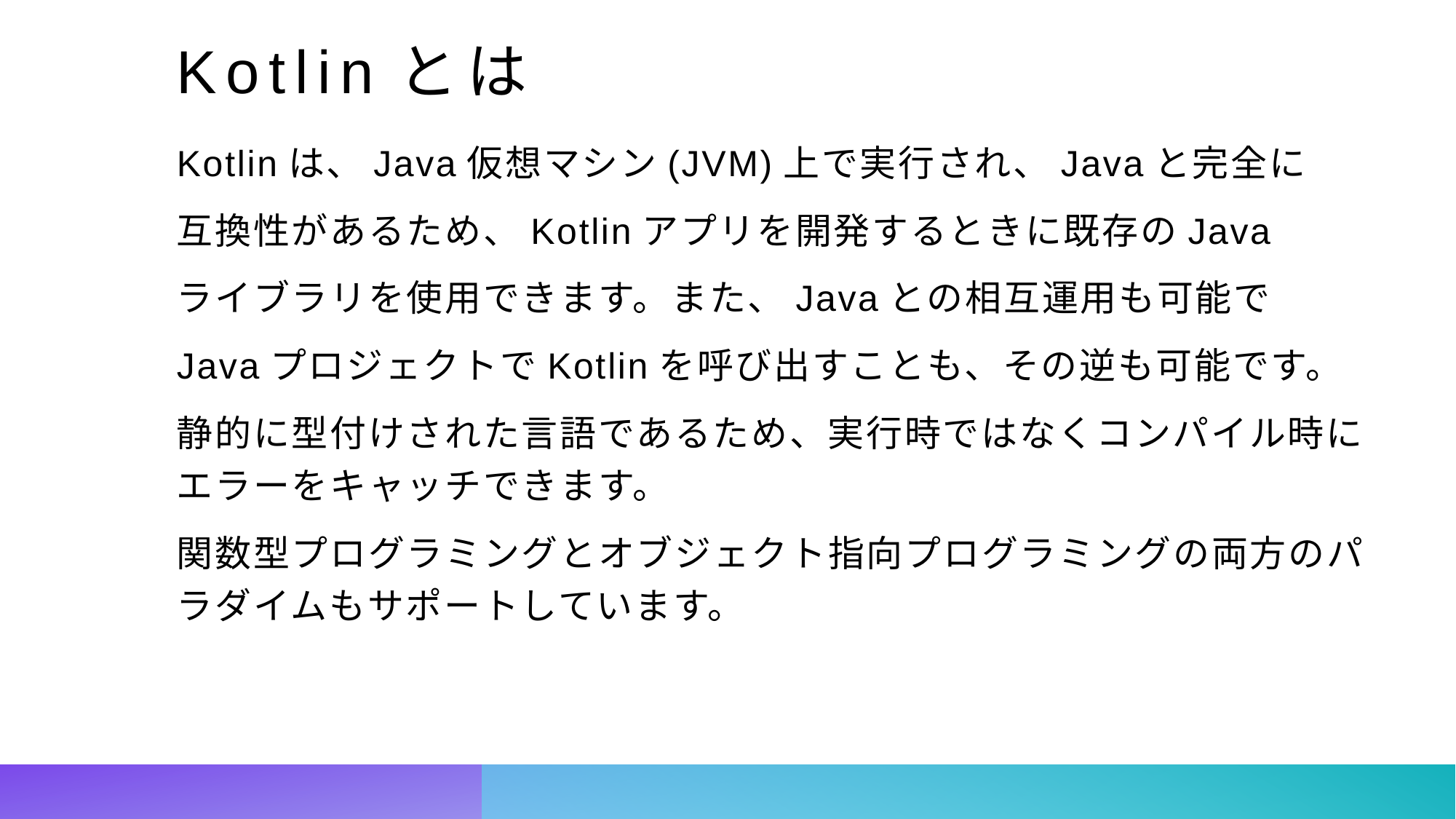

# Kotlinとは
Kotlinは、Java仮想マシン(JVM)上で実行され、Javaと完全に
互換性があるため、Kotlinアプリを開発するときに既存のJava
ライブラリを使用できます。また、Javaとの相互運用も可能で
JavaプロジェクトでKotlinを呼び出すことも、その逆も可能です。
静的に型付けされた言語であるため、実行時ではなくコンパイル時にエラーをキャッチできます。
関数型プログラミングとオブジェクト指向プログラミングの両方のパラダイムもサポートしています。